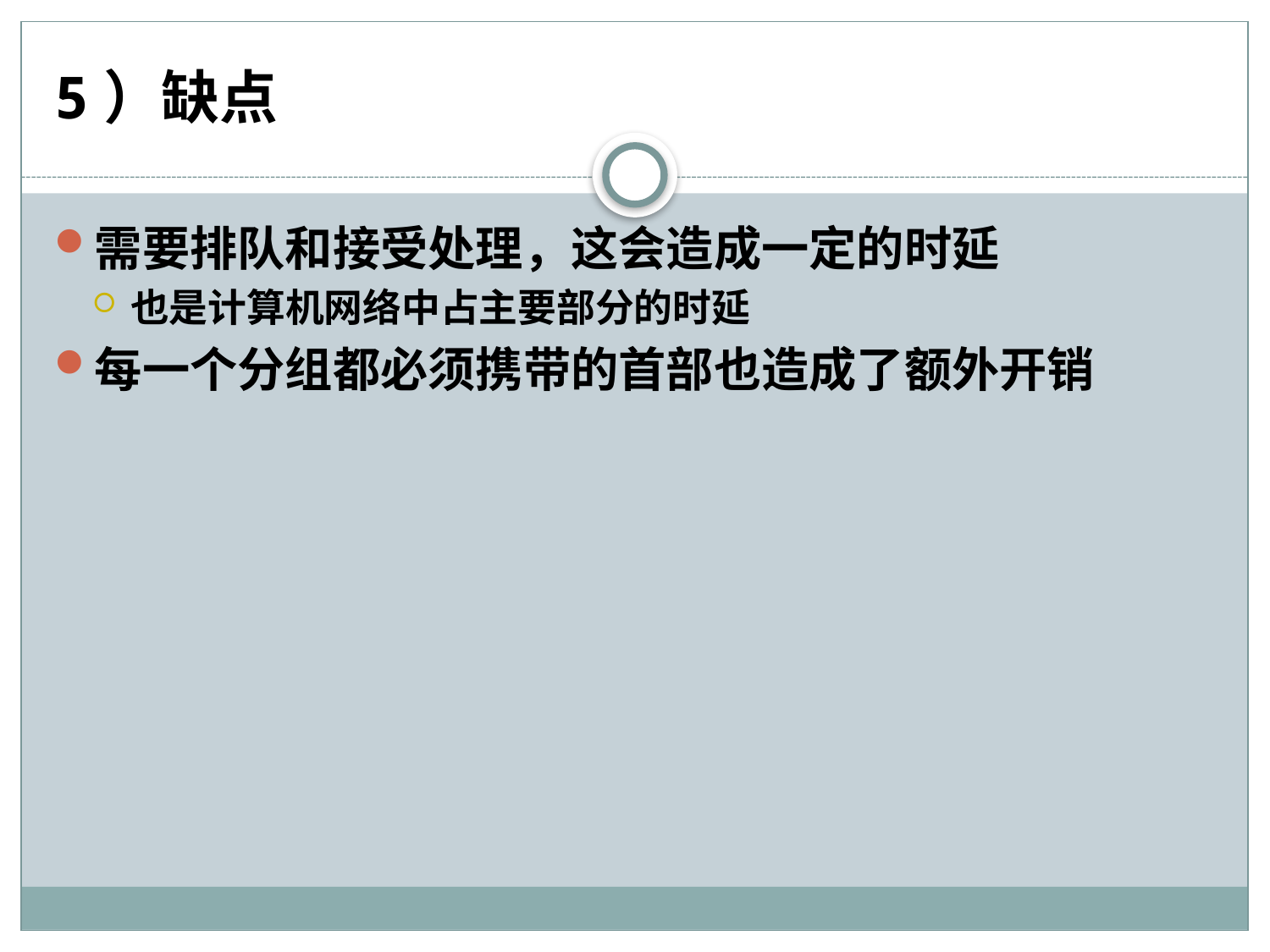

# 5）缺点
需要排队和接受处理，这会造成一定的时延
也是计算机网络中占主要部分的时延
每一个分组都必须携带的首部也造成了额外开销